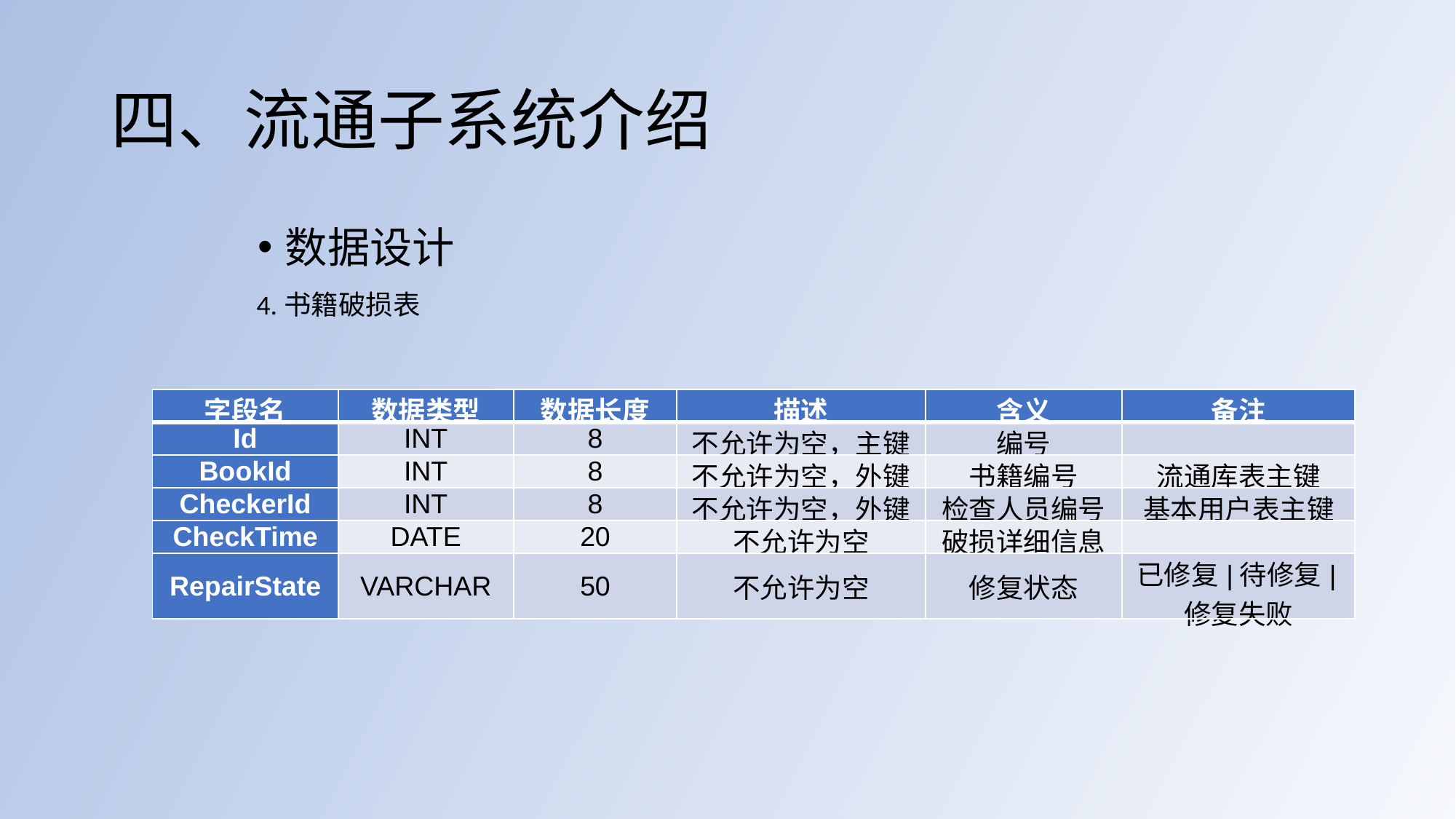

# 四、流通子系统介绍
数据设计
4.书籍破损表
| 字段名 | 数据类型 | 数据长度 | 描述 | 含义 | 备注 |
| --- | --- | --- | --- | --- | --- |
| Id | INT | 8 | 不允许为空，主键 | 编号 |  |
| BookId | INT | 8 | 不允许为空，外键 | 书籍编号 | 流通库表主键 |
| CheckerId | INT | 8 | 不允许为空，外键 | 检查人员编号 | 基本用户表主键 |
| CheckTime | DATE | 20 | 不允许为空 | 破损详细信息 |  |
| RepairState | VARCHAR | 50 | 不允许为空 | 修复状态 | 已修复|待修复|修复失败 |